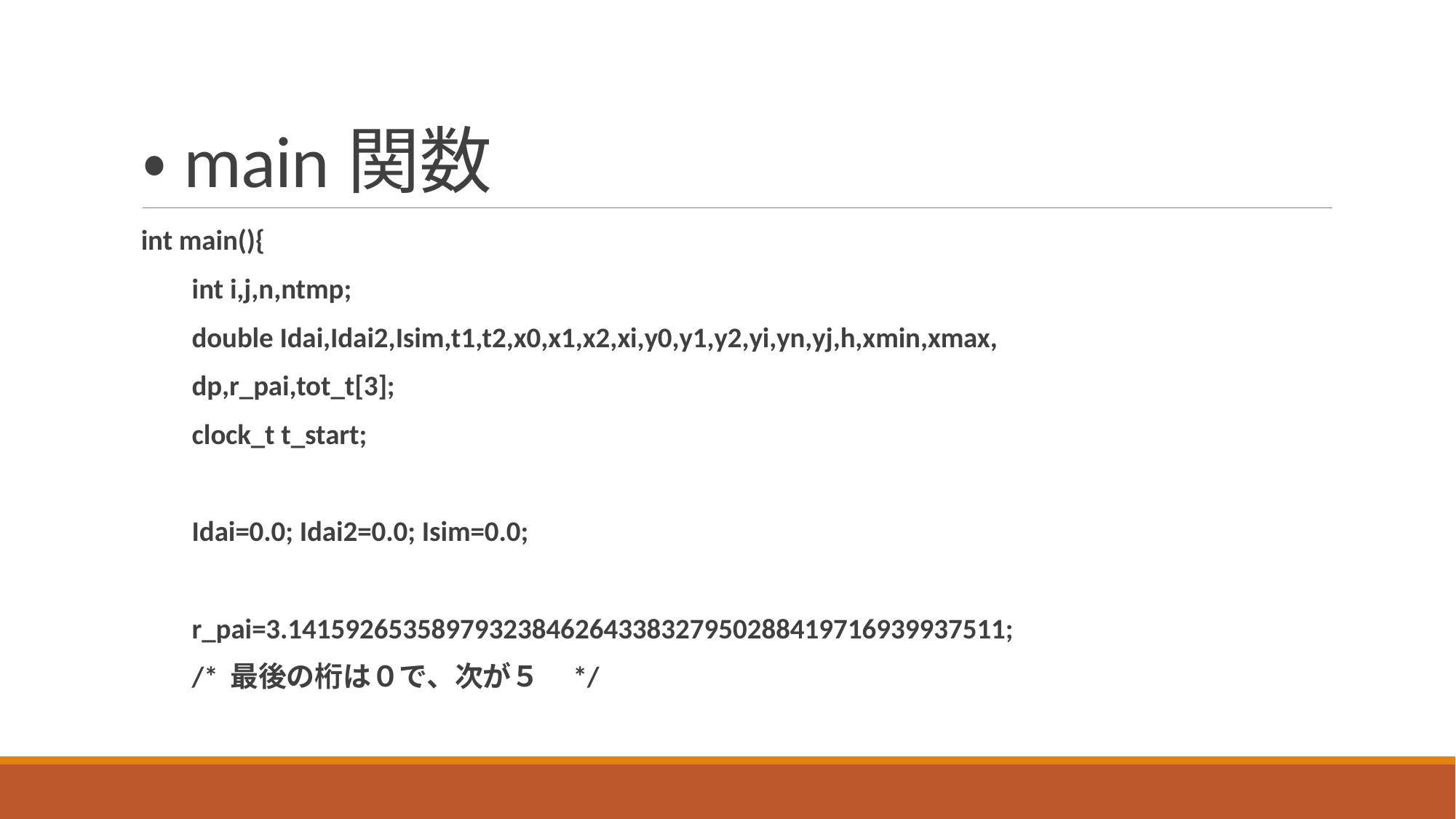

# ・main関数
int main(){
        int i,j,n,ntmp;
        double Idai,Idai2,Isim,t1,t2,x0,x1,x2,xi,y0,y1,y2,yi,yn,yj,h,xmin,xmax,
        dp,r_pai,tot_t[3];
        clock_t t_start;

        Idai=0.0; Idai2=0.0; Isim=0.0;

        r_pai=3.14159265358979323846264338327950288419716939937511;
        /* 最後の桁は０で、次が５　*/